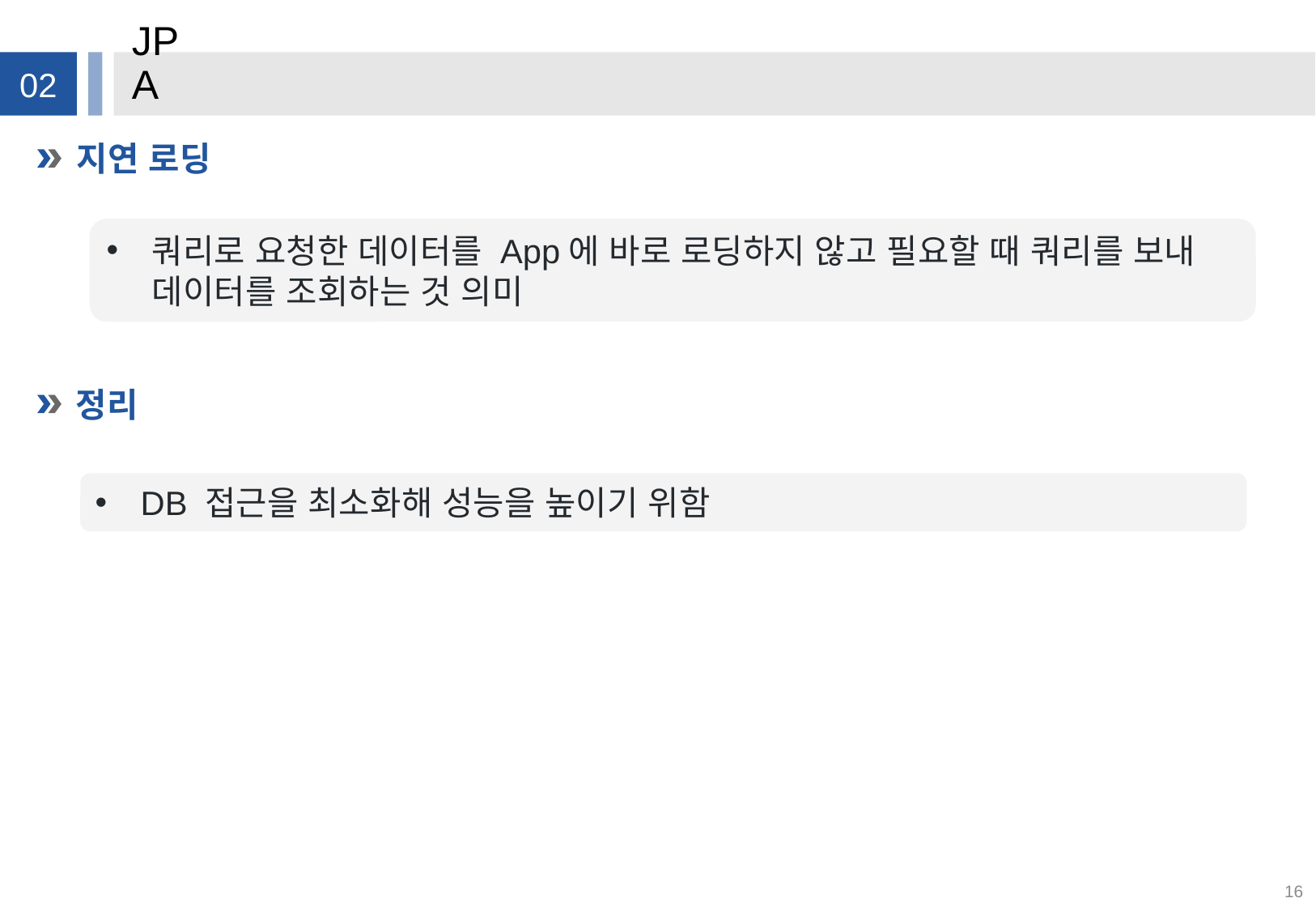

# JPA
02
지연 로딩

쿼리로 요청한 데이터를 App에 바로 로딩하지 않고 필요할 때 쿼리를 보내 데이터를 조회하는 것 의미
정리

DB 접근을 최소화해 성능을 높이기 위함
16